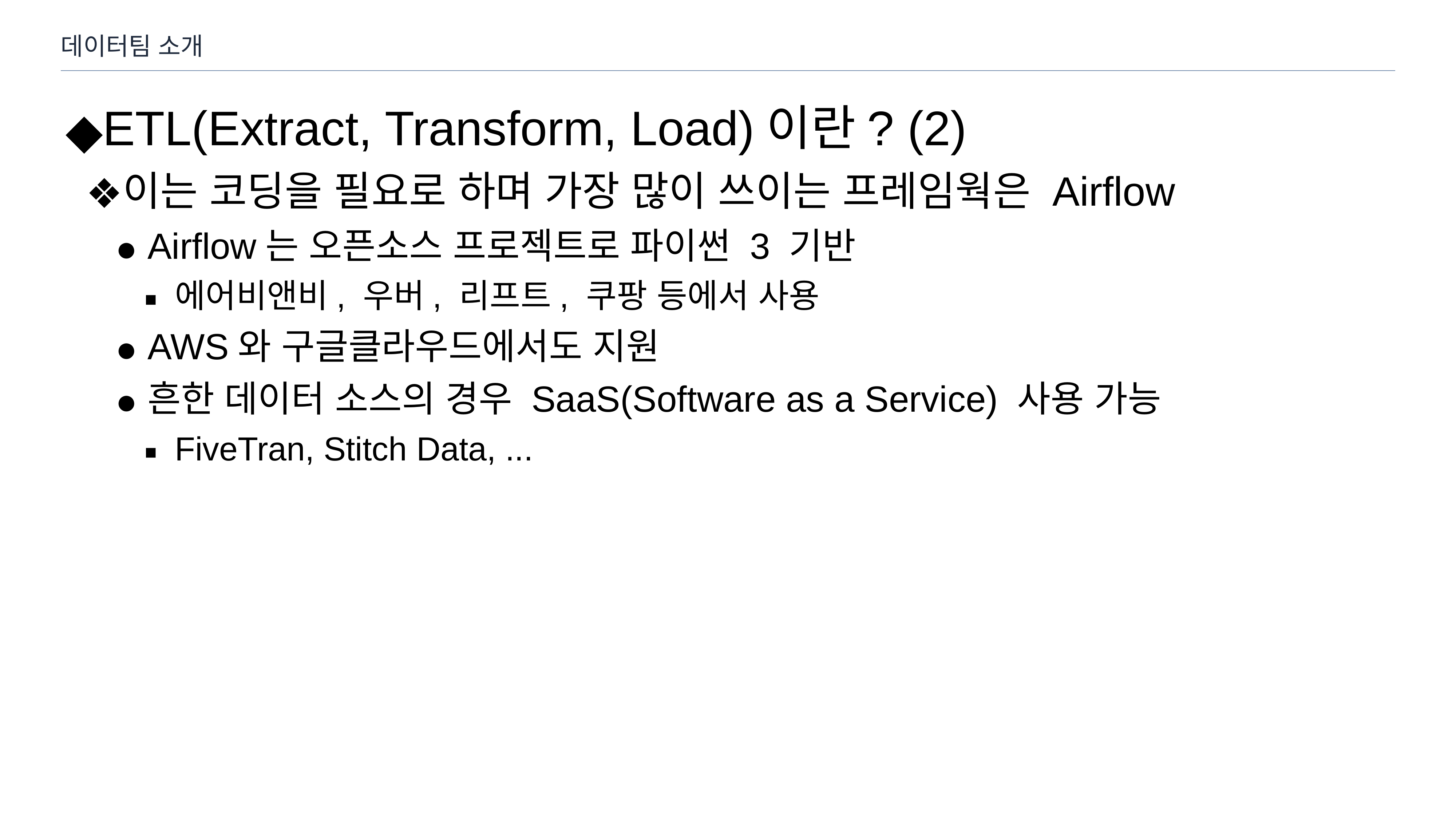

데이터팀 소개
ETL(Extract, Transform, Load)이란? (2)
이는 코딩을 필요로 하며 가장 많이 쓰이는 프레임웍은 Airflow
Airflow는 오픈소스 프로젝트로 파이썬 3 기반
에어비앤비, 우버, 리프트, 쿠팡 등에서 사용
AWS와 구글클라우드에서도 지원
흔한 데이터 소스의 경우 SaaS(Software as a Service) 사용 가능
FiveTran, Stitch Data, ...